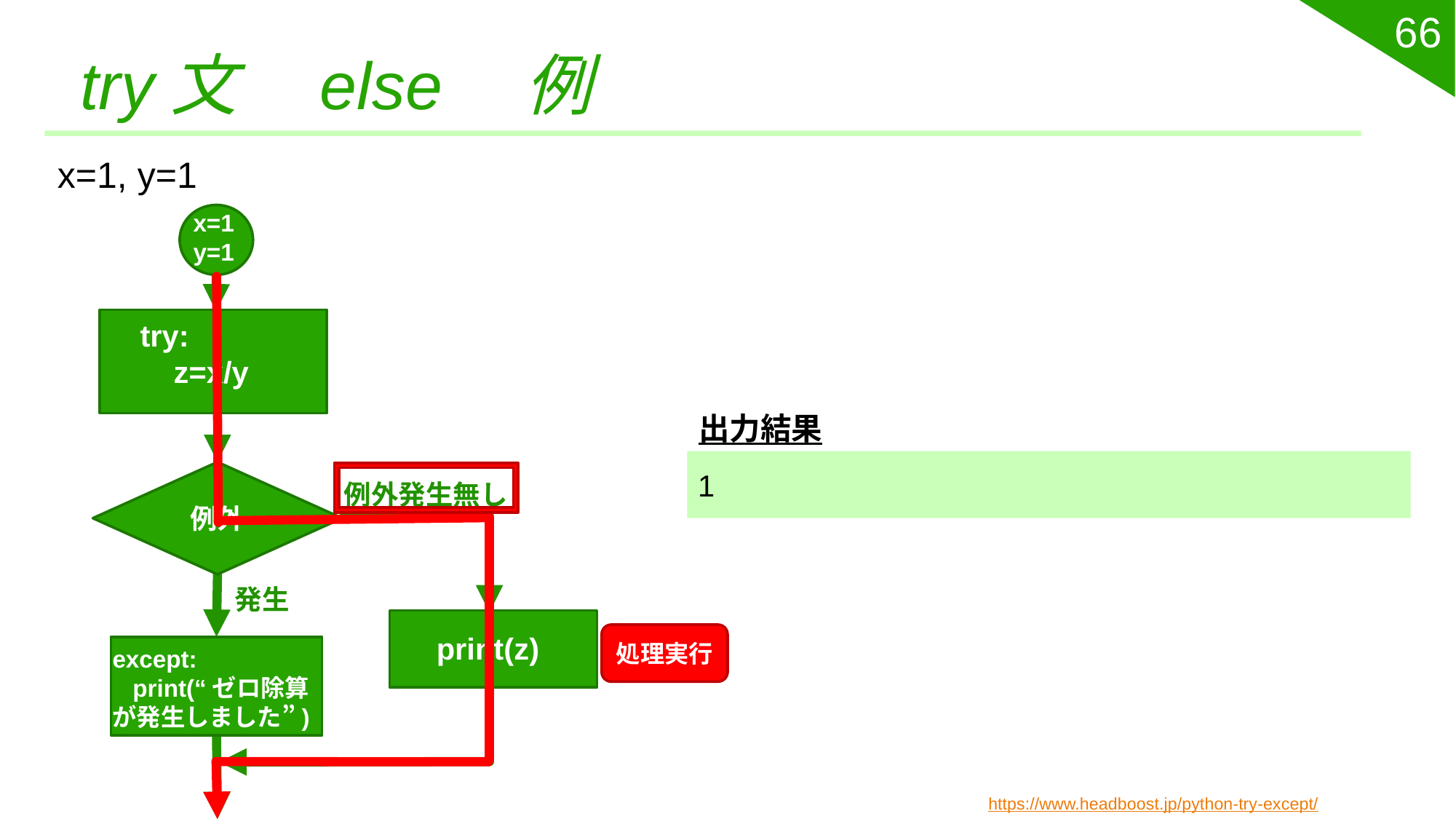

66
# try文　else　例
x=1, y=1
x=1
y=1

try:
    z=x/y
出力結果
1
例外

例外発生無し
発生

print(z)
処理実行

except:
   print(“ゼロ除算が発生しました”)
https://www.headboost.jp/python-try-except/